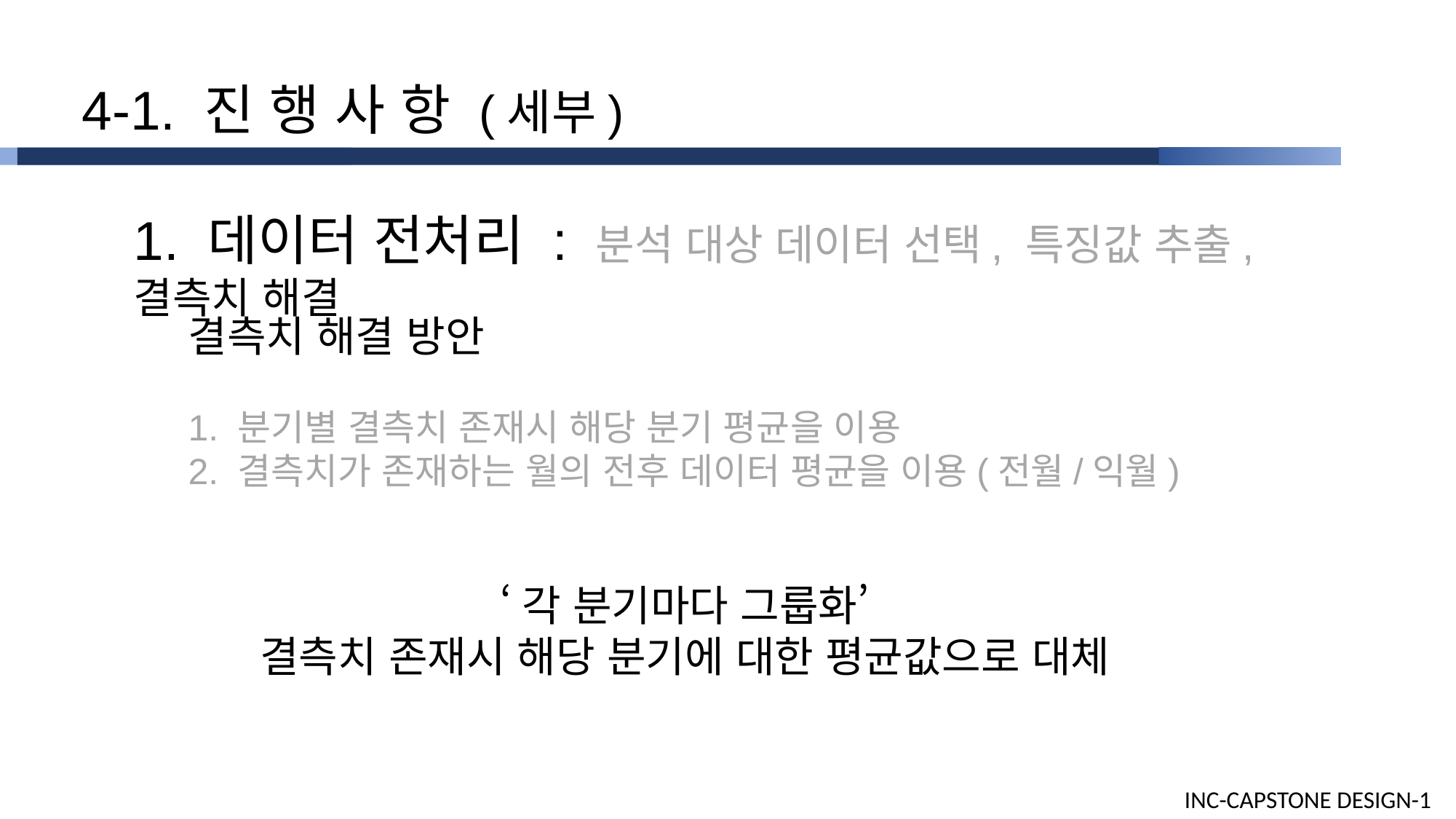

4-1. 진 행 사 항 (세부)
1. 데이터 전처리 : 분석 대상 데이터 선택, 특징값 추출, 결측치 해결
결측치 해결 방안

1. 분기별 결측치 존재시 해당 분기 평균을 이용
2. 결측치가 존재하는 월의 전후 데이터 평균을 이용(전월/익월)

‘각 분기마다 그룹화’
결측치 존재시 해당 분기에 대한 평균값으로 대체